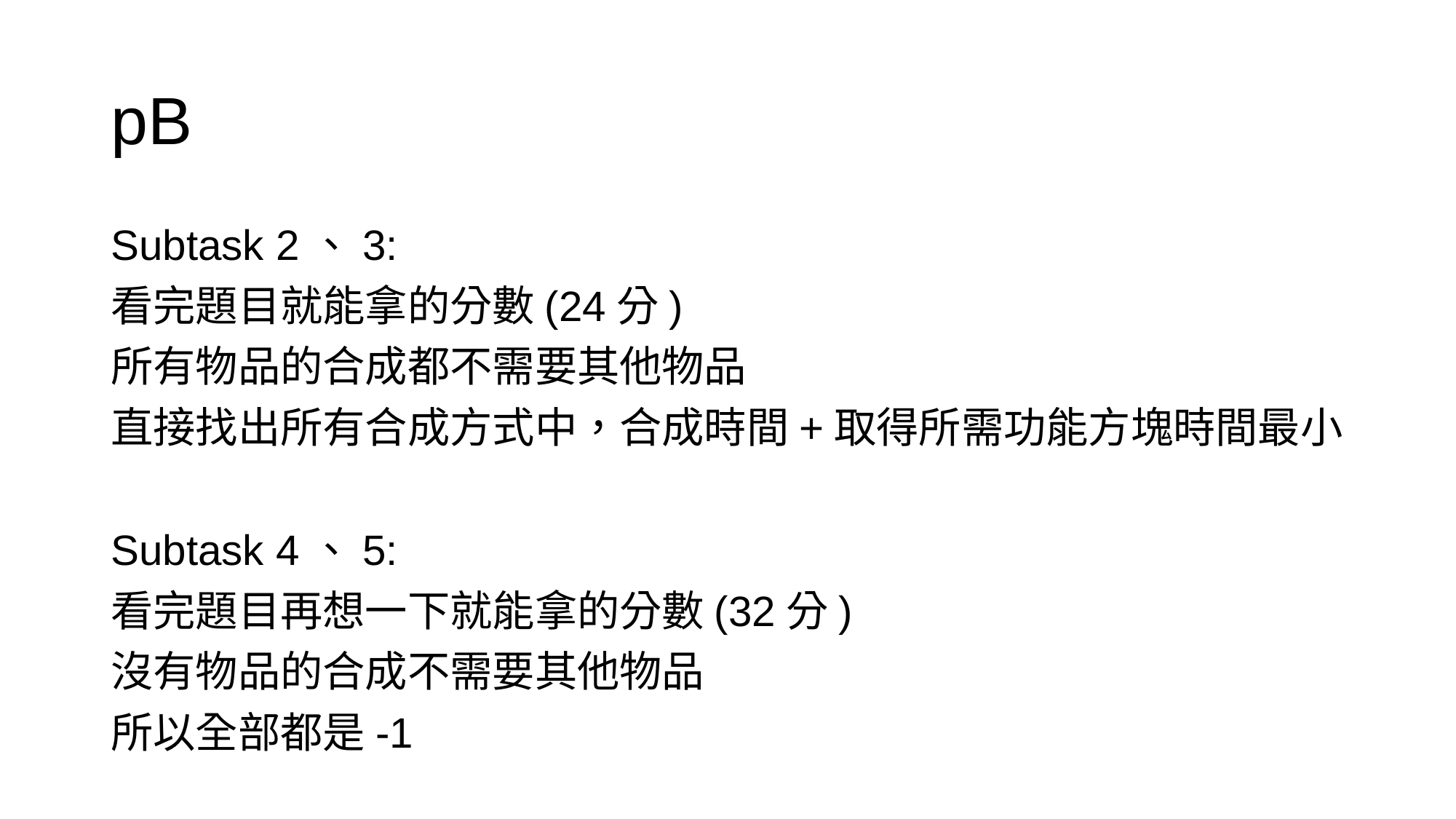

# pB
Subtask 2、3:
看完題目就能拿的分數(24分)
所有物品的合成都不需要其他物品
直接找出所有合成方式中，合成時間+取得所需功能方塊時間最小

Subtask 4、5:
看完題目再想一下就能拿的分數(32分)
沒有物品的合成不需要其他物品
所以全部都是-1